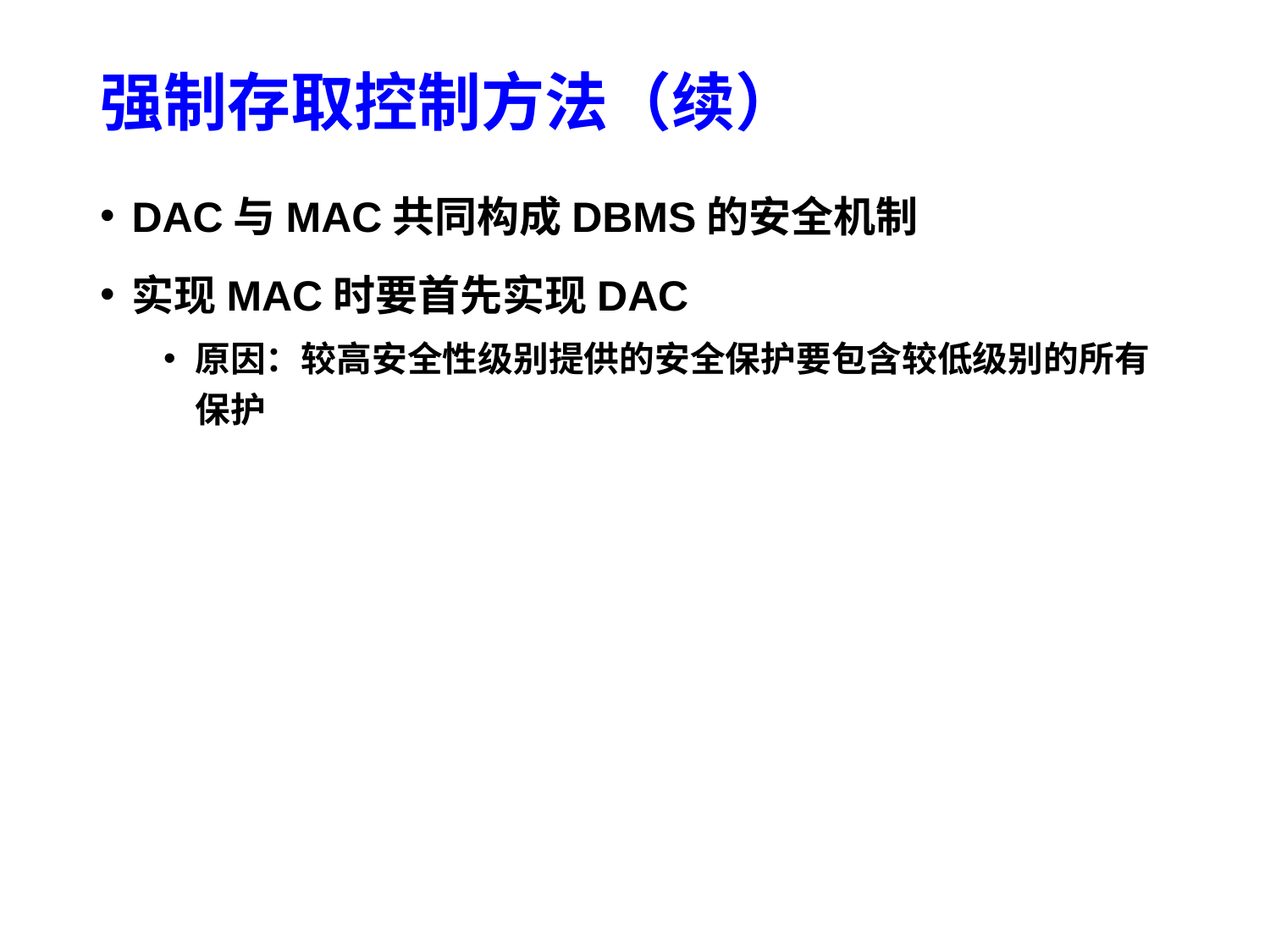

# 强制存取控制方法（续）
DAC与MAC共同构成DBMS的安全机制
实现MAC时要首先实现DAC
原因：较高安全性级别提供的安全保护要包含较低级别的所有保护